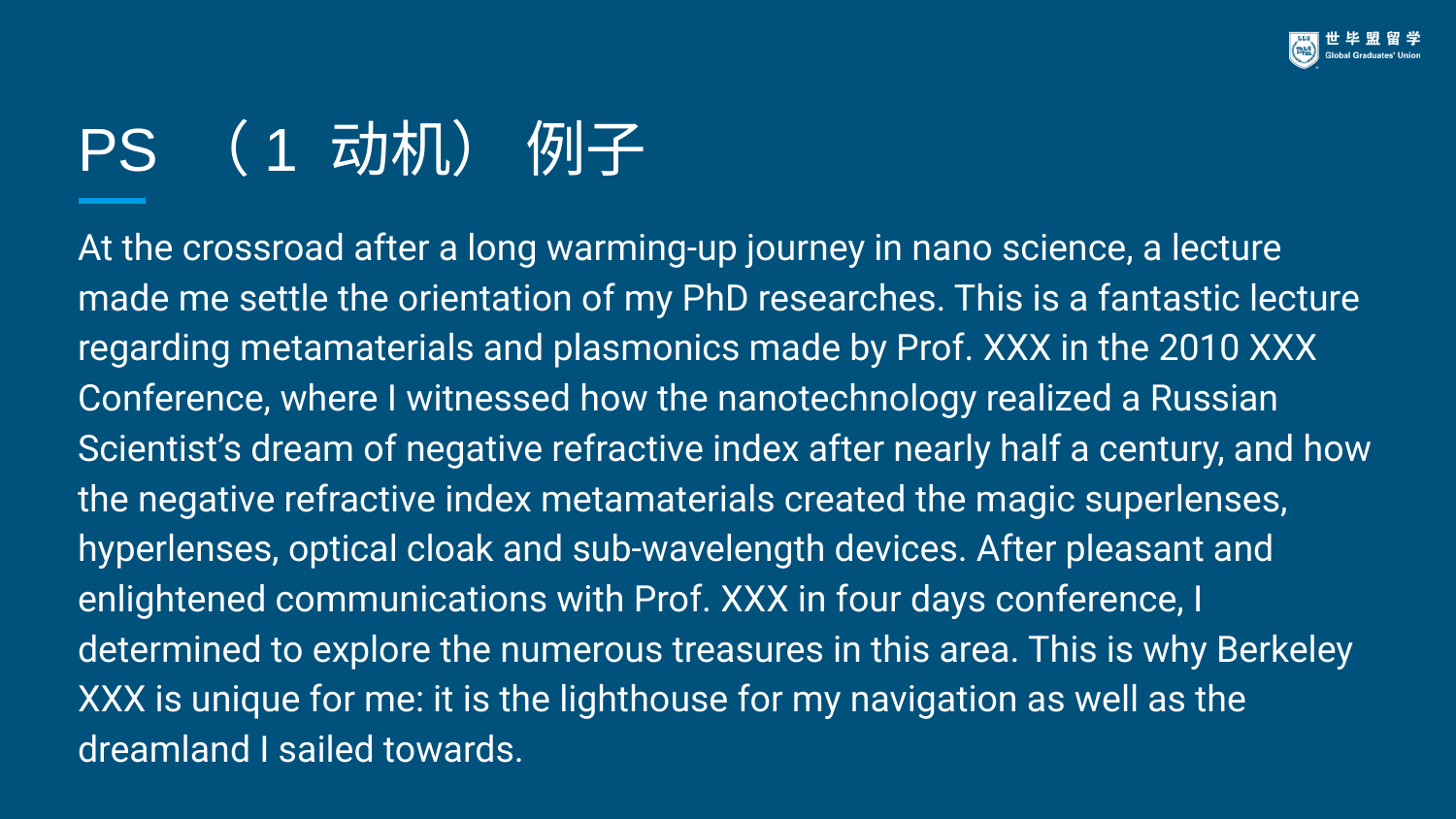

# PS （1 动机） 例子
At the crossroad after a long warming-up journey in nano science, a lecture made me settle the orientation of my PhD researches. This is a fantastic lecture regarding metamaterials and plasmonics made by Prof. XXX in the 2010 XXX Conference, where I witnessed how the nanotechnology realized a Russian Scientist’s dream of negative refractive index after nearly half a century, and how the negative refractive index metamaterials created the magic superlenses, hyperlenses, optical cloak and sub-wavelength devices. After pleasant and enlightened communications with Prof. XXX in four days conference, I determined to explore the numerous treasures in this area. This is why Berkeley XXX is unique for me: it is the lighthouse for my navigation as well as the dreamland I sailed towards.